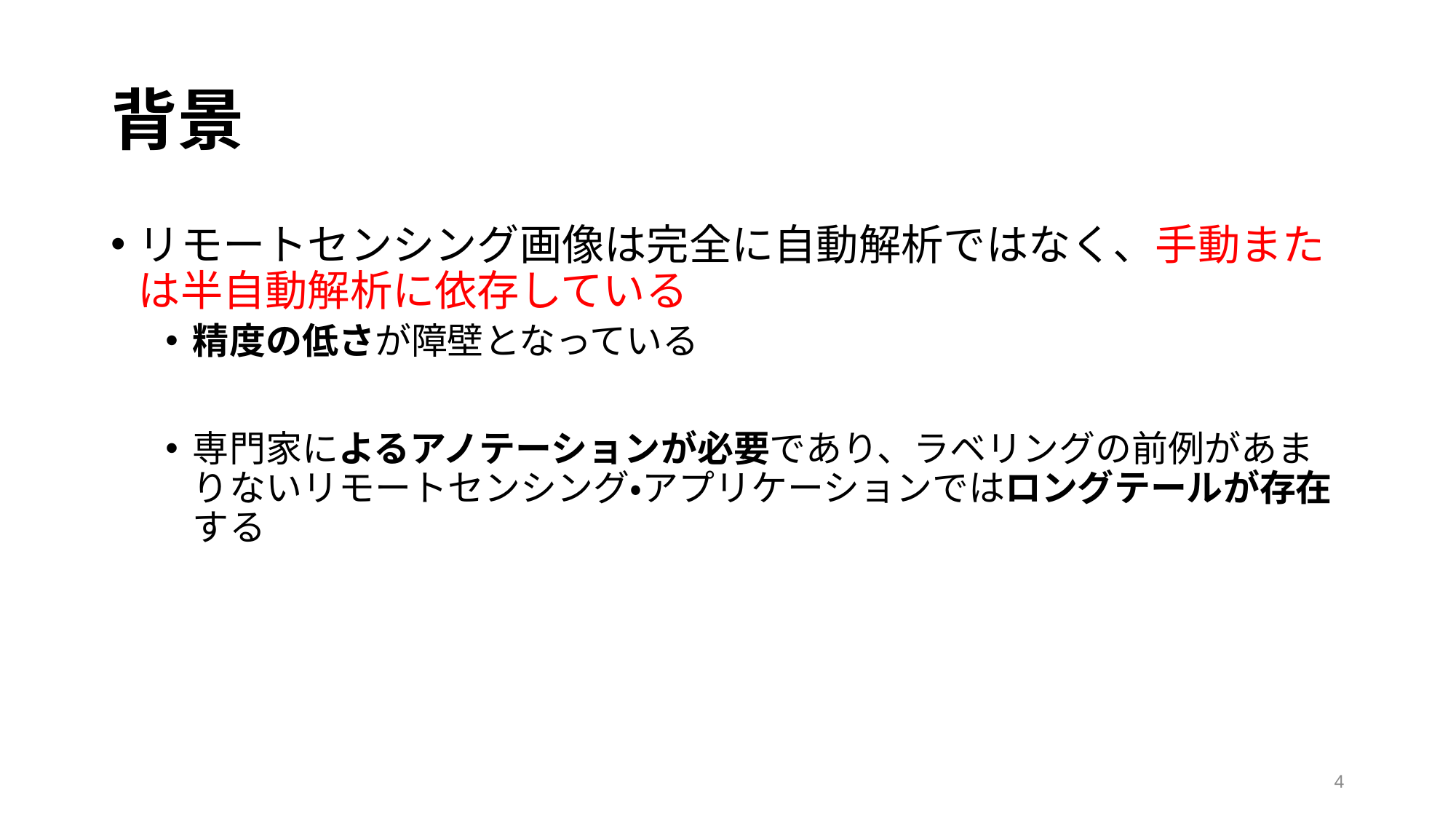

# 背景
リモートセンシング画像は完全に自動解析ではなく、手動または半自動解析に依存している
精度の低さが障壁となっている

専門家によるアノテーションが必要であり、ラベリングの前例があまりないリモートセンシング・アプリケーションではロングテールが存在する

4